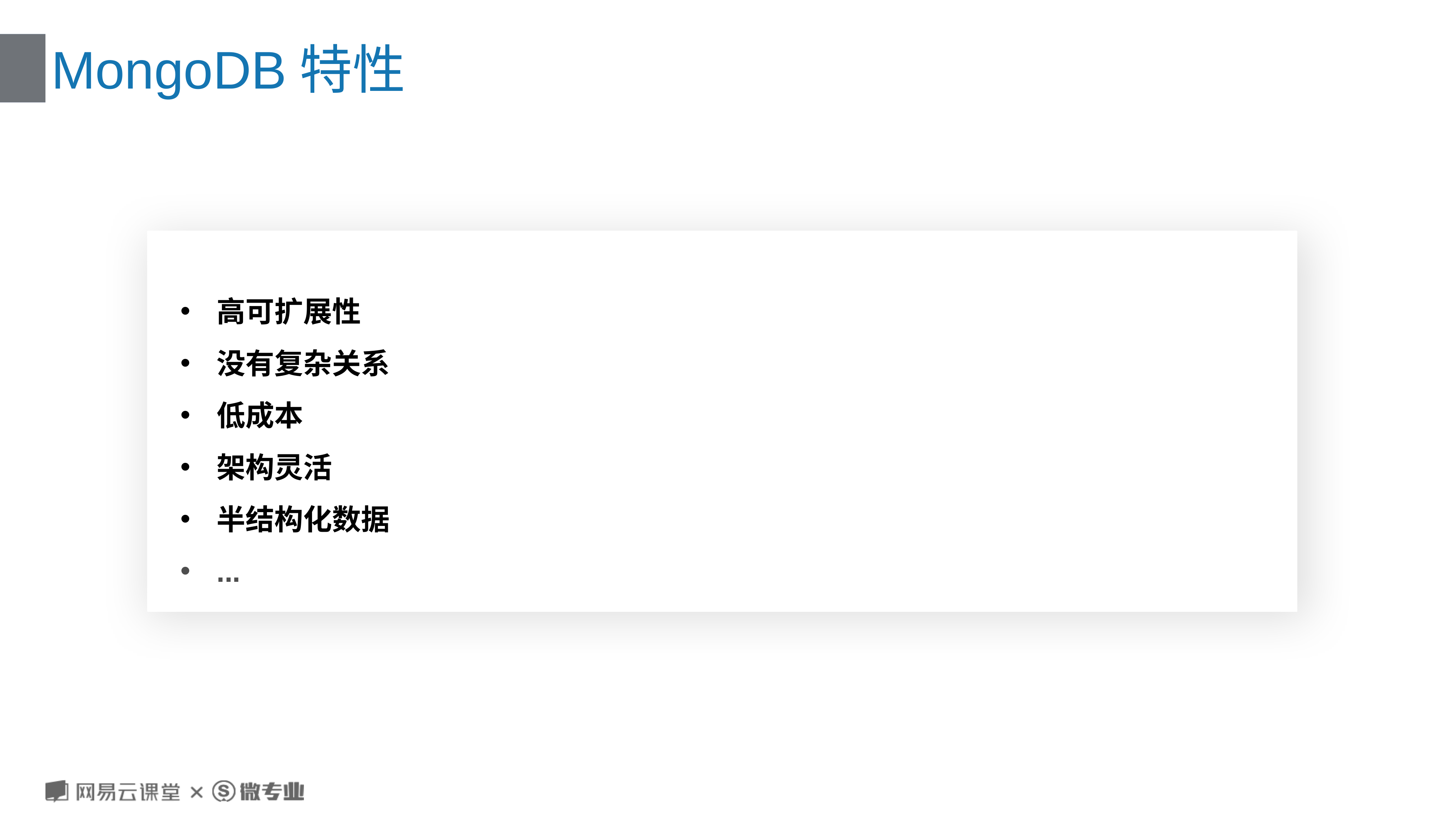

# MongoDB特性

高可扩展性
没有复杂关系
低成本
架构灵活
半结构化数据
...